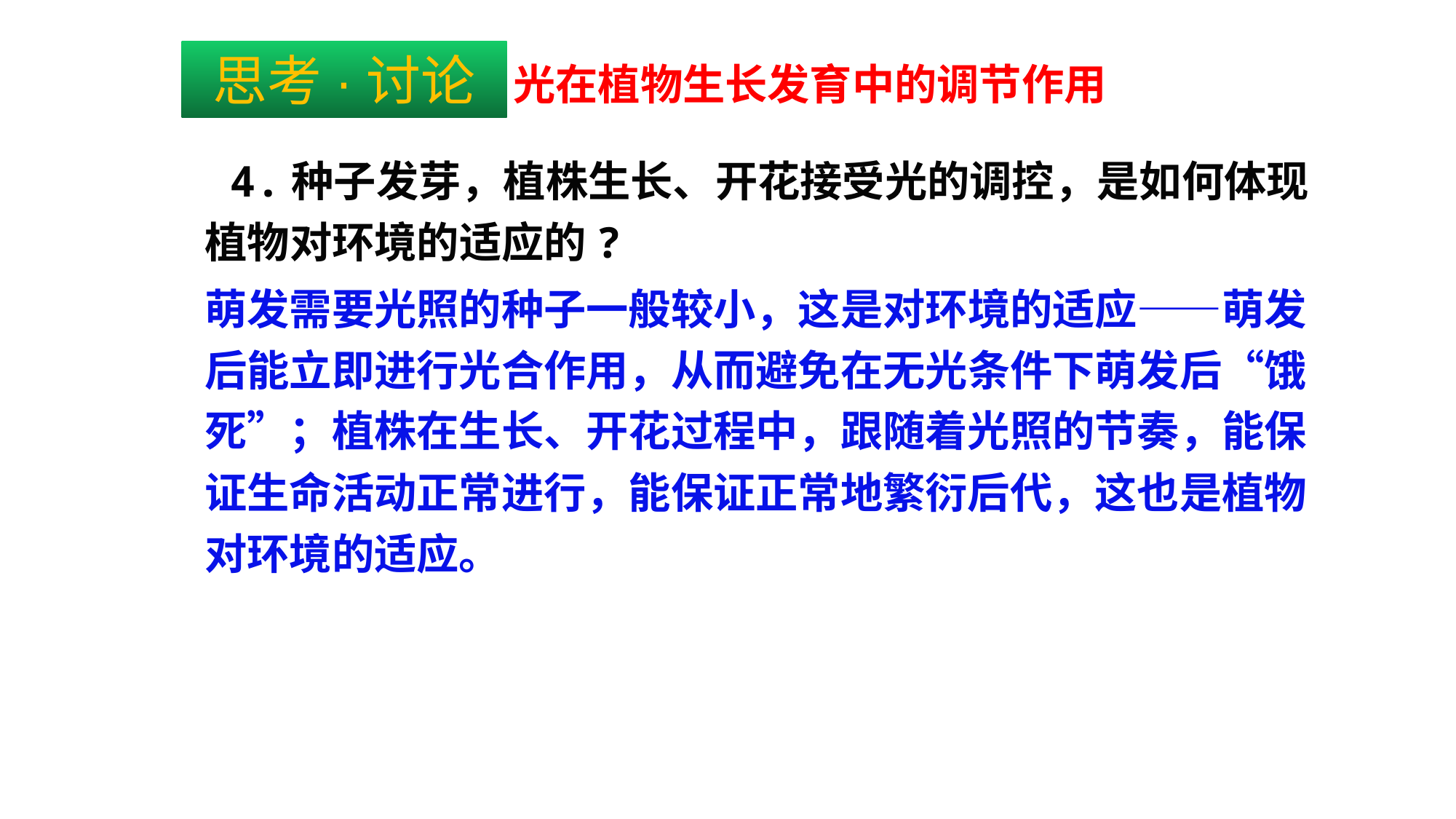

思考·讨论
光在植物生长发育中的调节作用
 4.种子发芽，植株生长、开花接受光的调控，是如何体现植物对环境的适应的?
萌发需要光照的种子一般较小，这是对环境的适应——萌发后能立即进行光合作用，从而避免在无光条件下萌发后“饿死”；植株在生长、开花过程中，跟随着光照的节奏，能保证生命活动正常进行，能保证正常地繁衍后代，这也是植物对环境的适应。